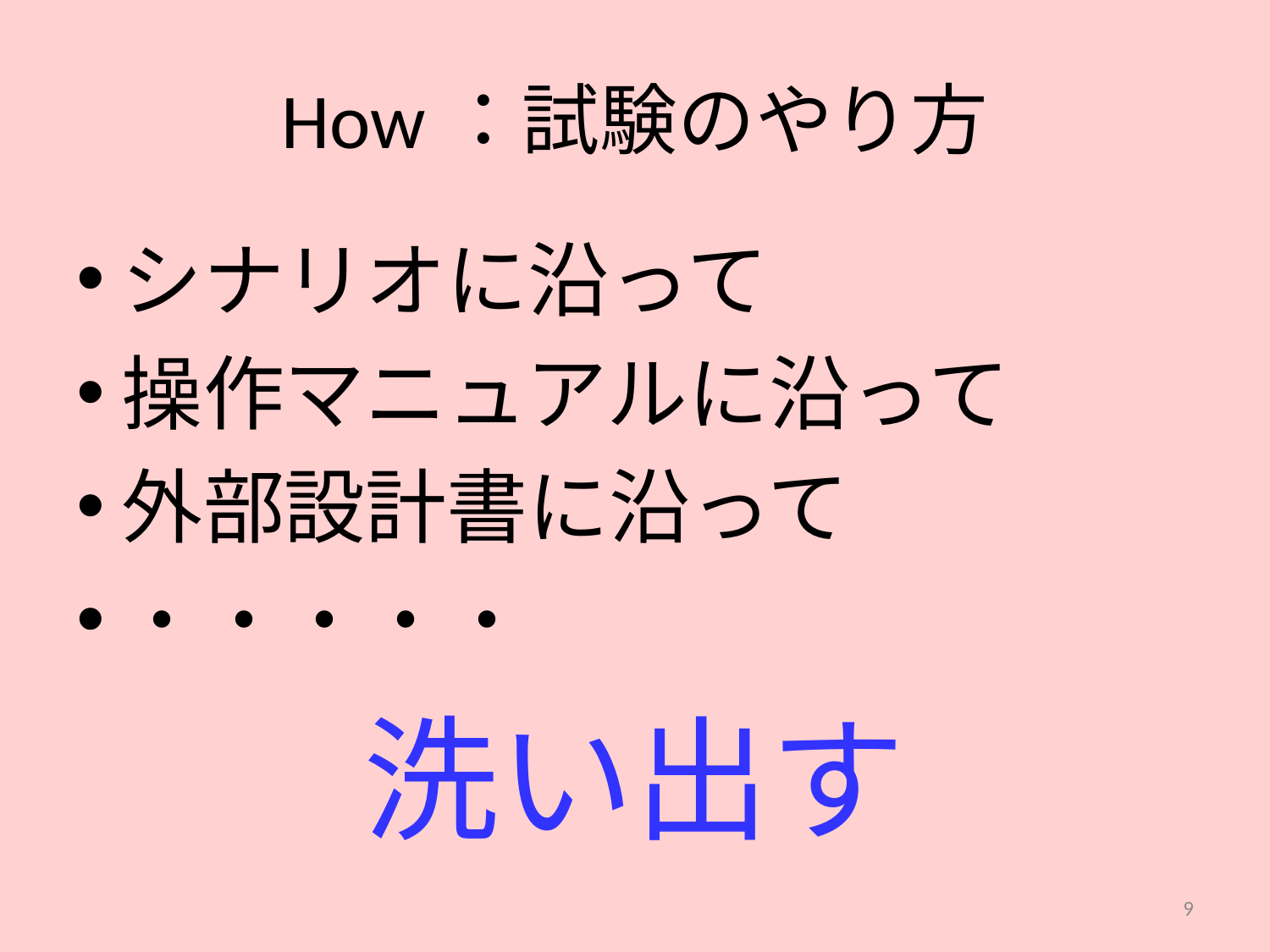

# How：試験のやり方
シナリオに沿って
操作マニュアルに沿って
外部設計書に沿って
・・・・・
洗い出す
9